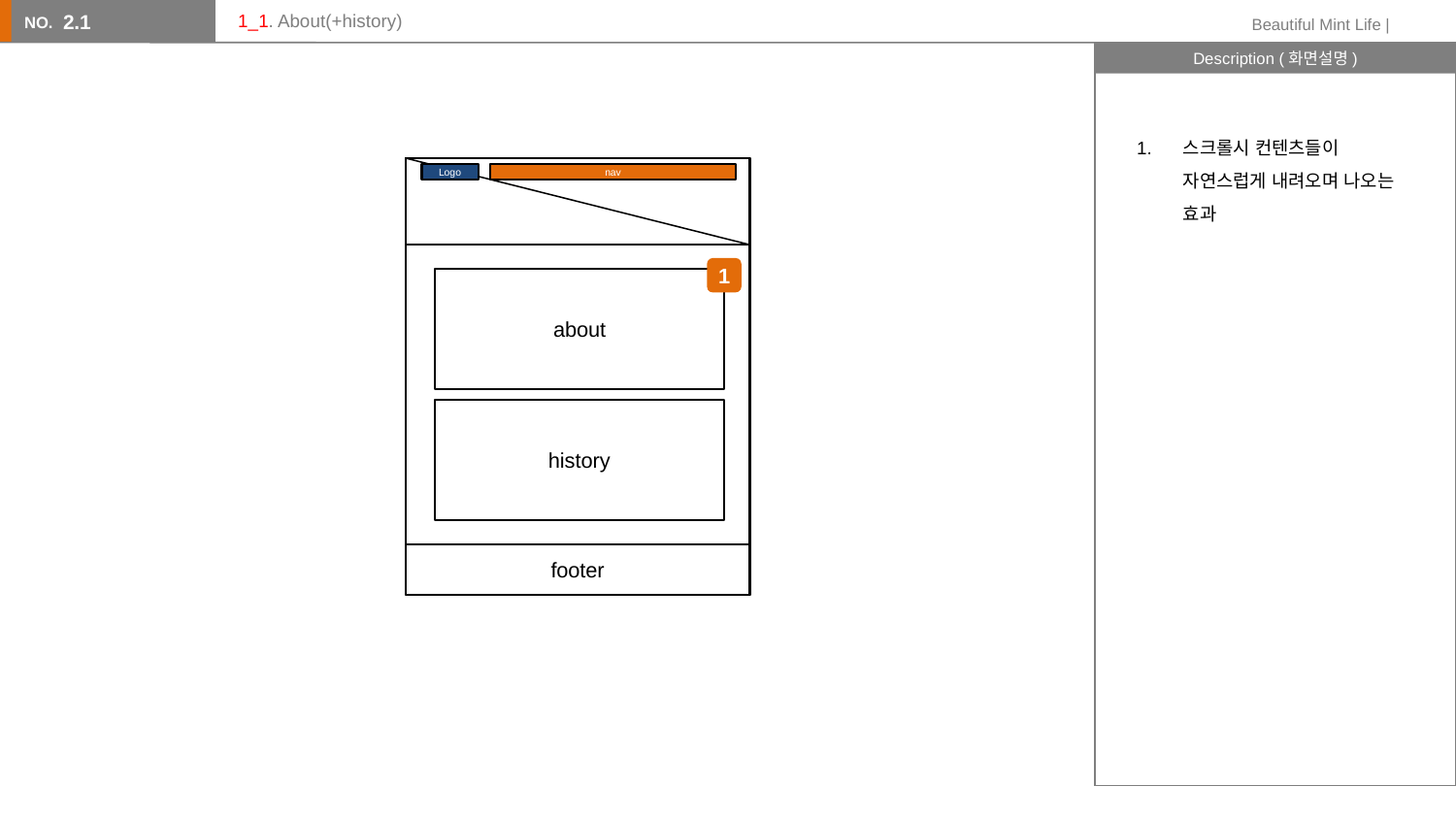

2.1
# 1_1. About(+history)
스크롤시 컨텐츠들이 자연스럽게 내려오며 나오는 효과

Logo
nav
about
history
footer
1